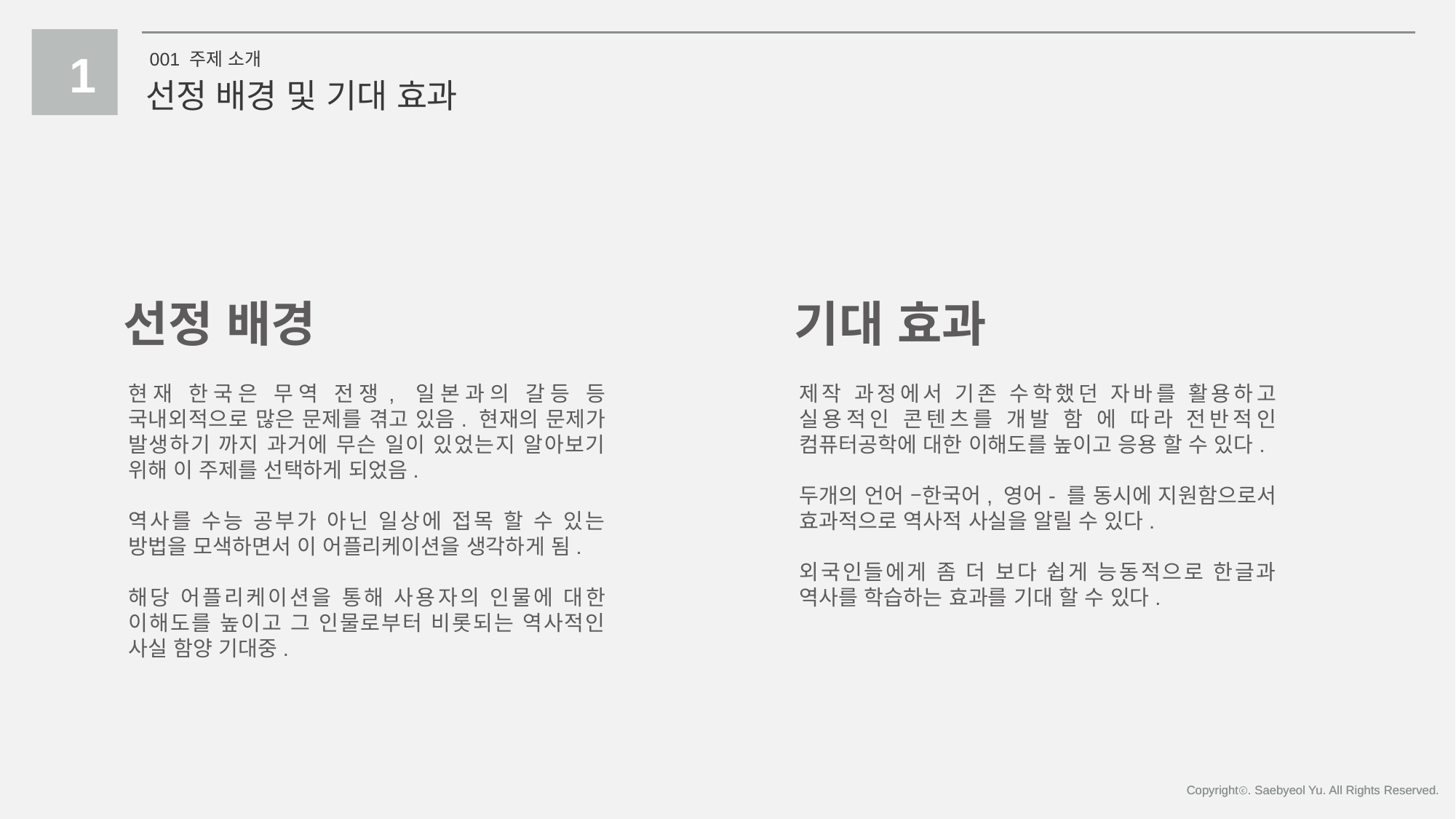

1
001 주제 소개
선정 배경 및 기대 효과
선정 배경
기대 효과
현재 한국은 무역 전쟁, 일본과의 갈등 등 국내외적으로 많은 문제를 겪고 있음. 현재의 문제가 발생하기 까지 과거에 무슨 일이 있었는지 알아보기 위해 이 주제를 선택하게 되었음.

역사를 수능 공부가 아닌 일상에 접목 할 수 있는 방법을 모색하면서 이 어플리케이션을 생각하게 됨.

해당 어플리케이션을 통해 사용자의 인물에 대한 이해도를 높이고 그 인물로부터 비롯되는 역사적인 사실 함양 기대중.
제작 과정에서 기존 수학했던 자바를 활용하고 실용적인 콘텐츠를 개발 함 에 따라 전반적인 컴퓨터공학에 대한 이해도를 높이고 응용 할 수 있다.

두개의 언어 –한국어, 영어- 를 동시에 지원함으로서 효과적으로 역사적 사실을 알릴 수 있다.

외국인들에게 좀 더 보다 쉽게 능동적으로 한글과 역사를 학습하는 효과를 기대 할 수 있다.

Copyrightⓒ. Saebyeol Yu. All Rights Reserved.